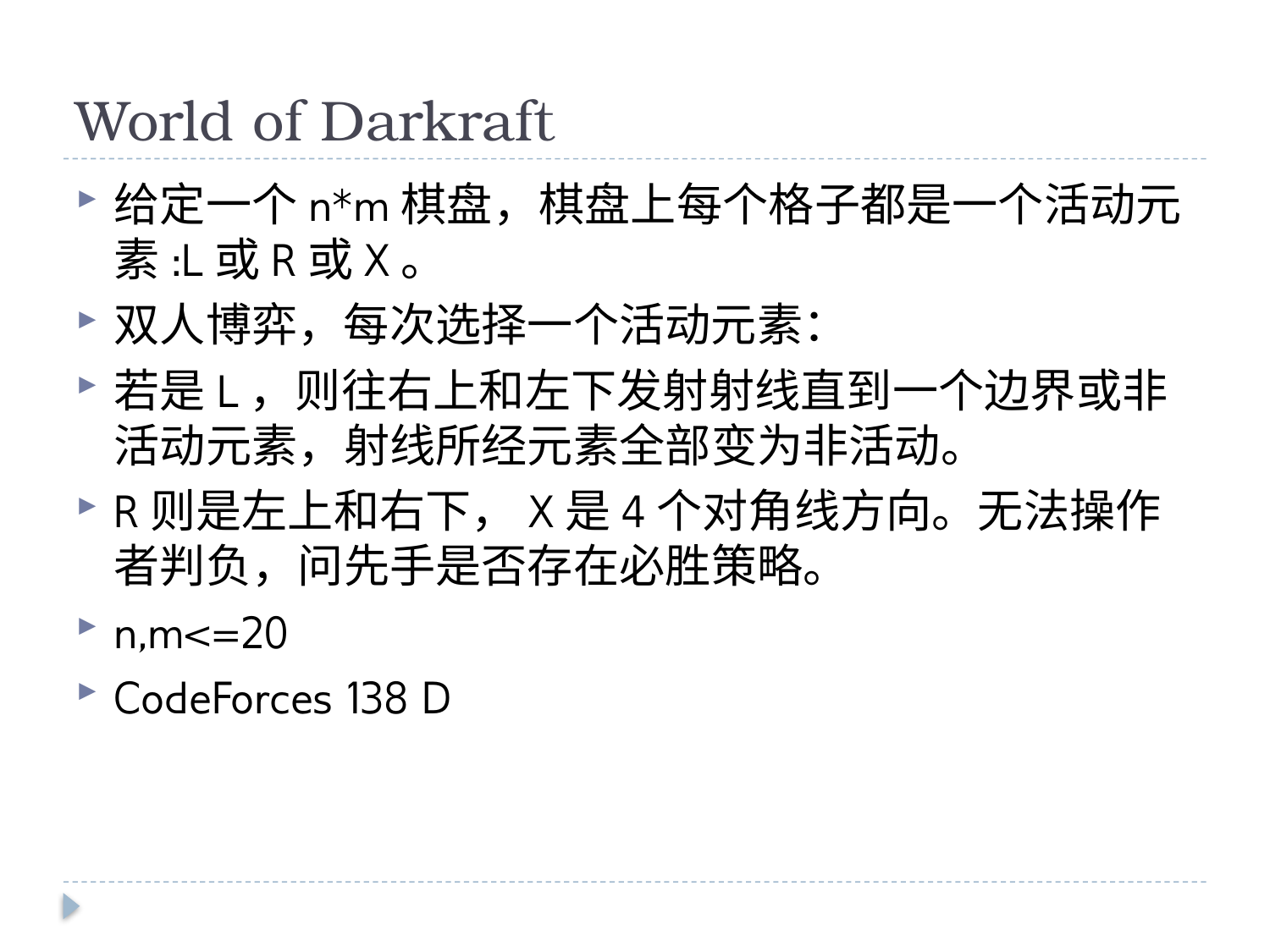

# World of Darkraft
给定一个n*m棋盘，棋盘上每个格子都是一个活动元素:L或R或X。
双人博弈，每次选择一个活动元素：
若是L，则往右上和左下发射射线直到一个边界或非活动元素，射线所经元素全部变为非活动。
R则是左上和右下，X是4个对角线方向。无法操作者判负，问先手是否存在必胜策略。
n,m<=20
CodeForces 138 D